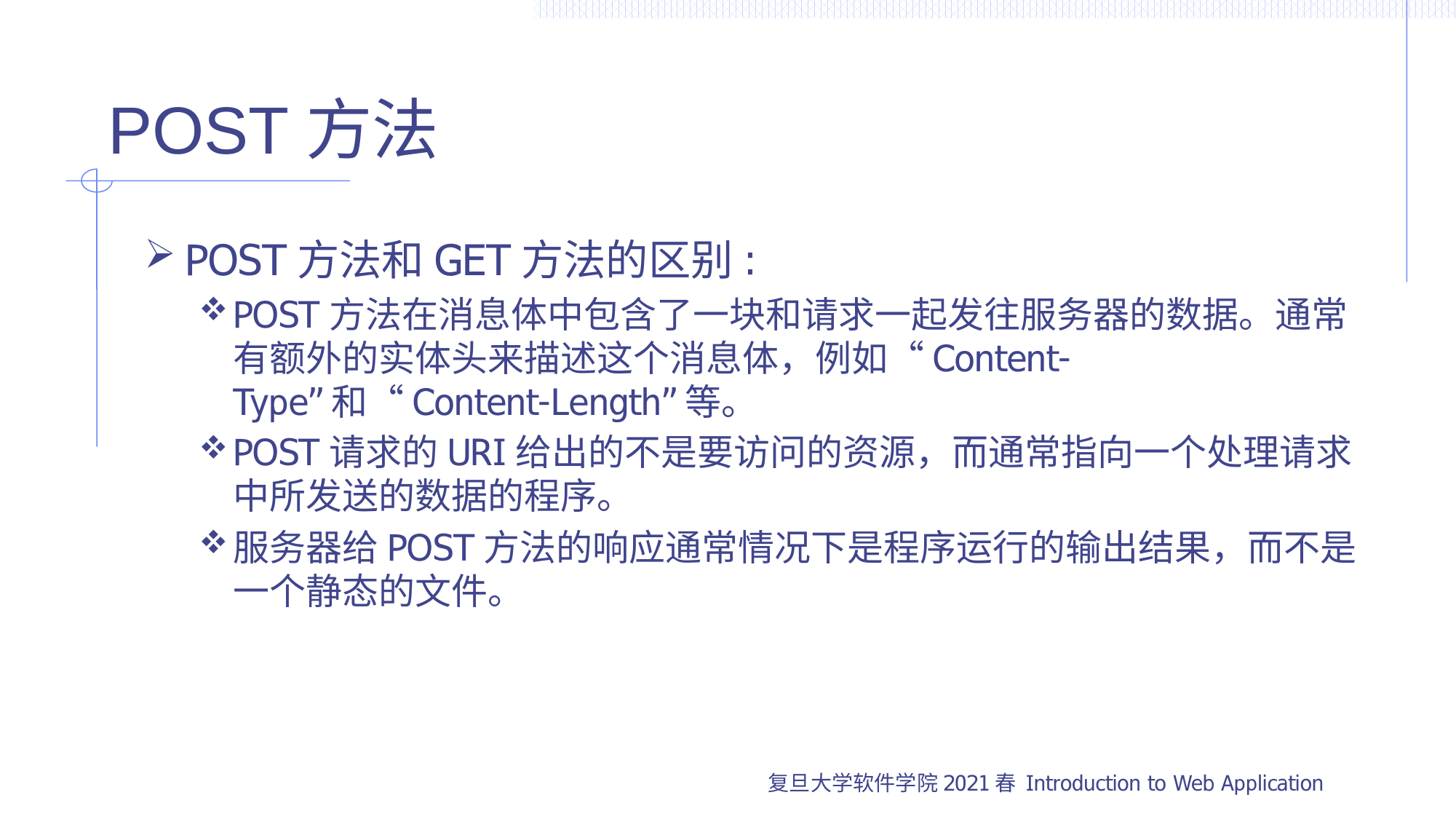

# POST方法
POST方法和GET方法的区别:
POST方法在消息体中包含了一块和请求一起发往服务器的数据。通常有额外的实体头来描述这个消息体，例如“Content-Type”和“Content-Length”等。
POST请求的URI给出的不是要访问的资源，而通常指向一个处理请求中所发送的数据的程序。
服务器给POST方法的响应通常情况下是程序运行的输出结果，而不是一个静态的文件。